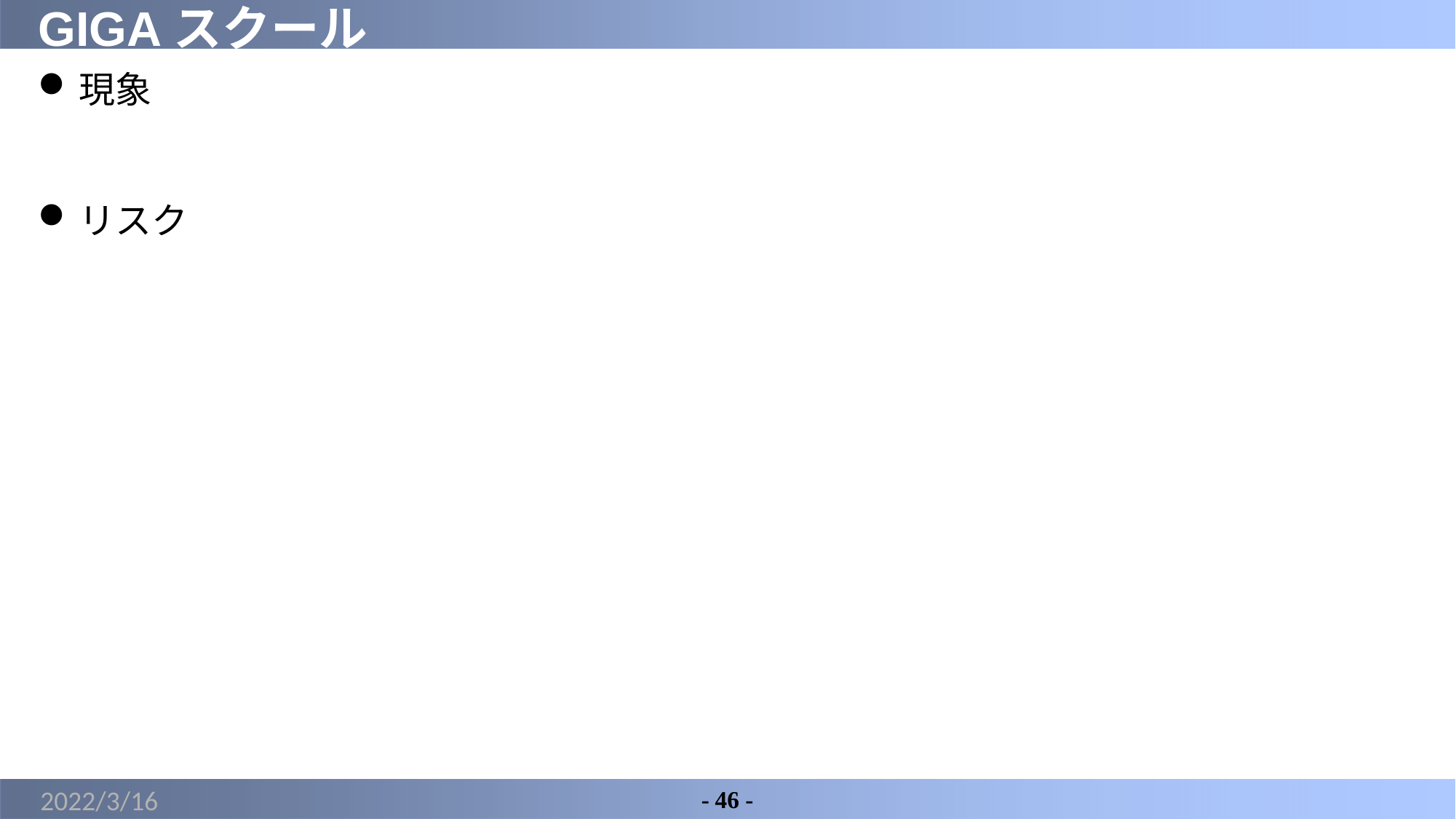

# GIGAスクール
現象

リスク

2022/3/16
- 46 -